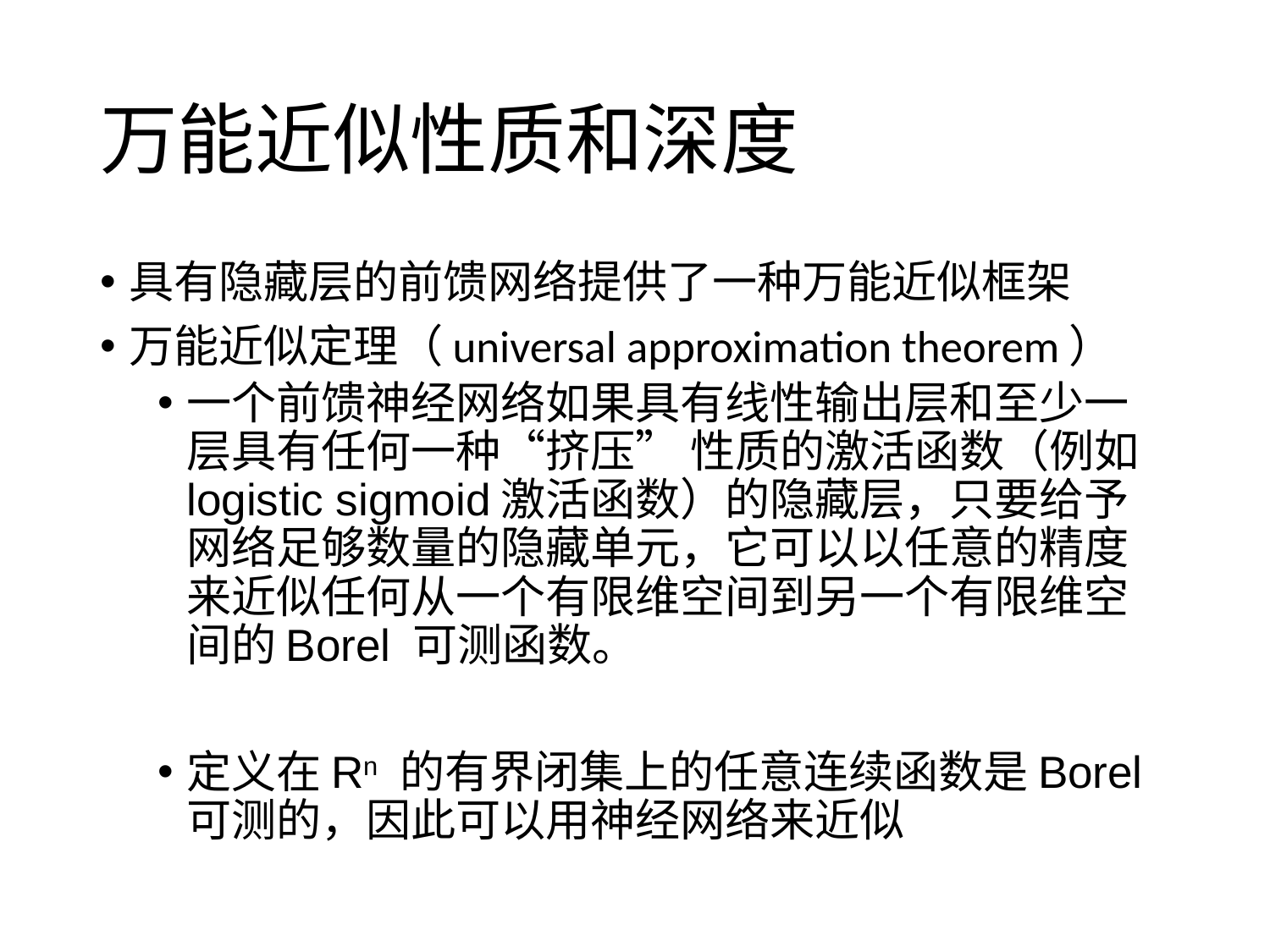

# 万能近似性质和深度
具有隐藏层的前馈网络提供了一种万能近似框架
万能近似定理（universal approximation theorem）
一个前馈神经网络如果具有线性输出层和至少一层具有任何一种“挤压” 性质的激活函数（例如logistic sigmoid激活函数）的隐藏层，只要给予网络足够数量的隐藏单元，它可以以任意的精度来近似任何从一个有限维空间到另一个有限维空间的Borel 可测函数。

定义在Rn 的有界闭集上的任意连续函数是Borel 可测的，因此可以用神经网络来近似